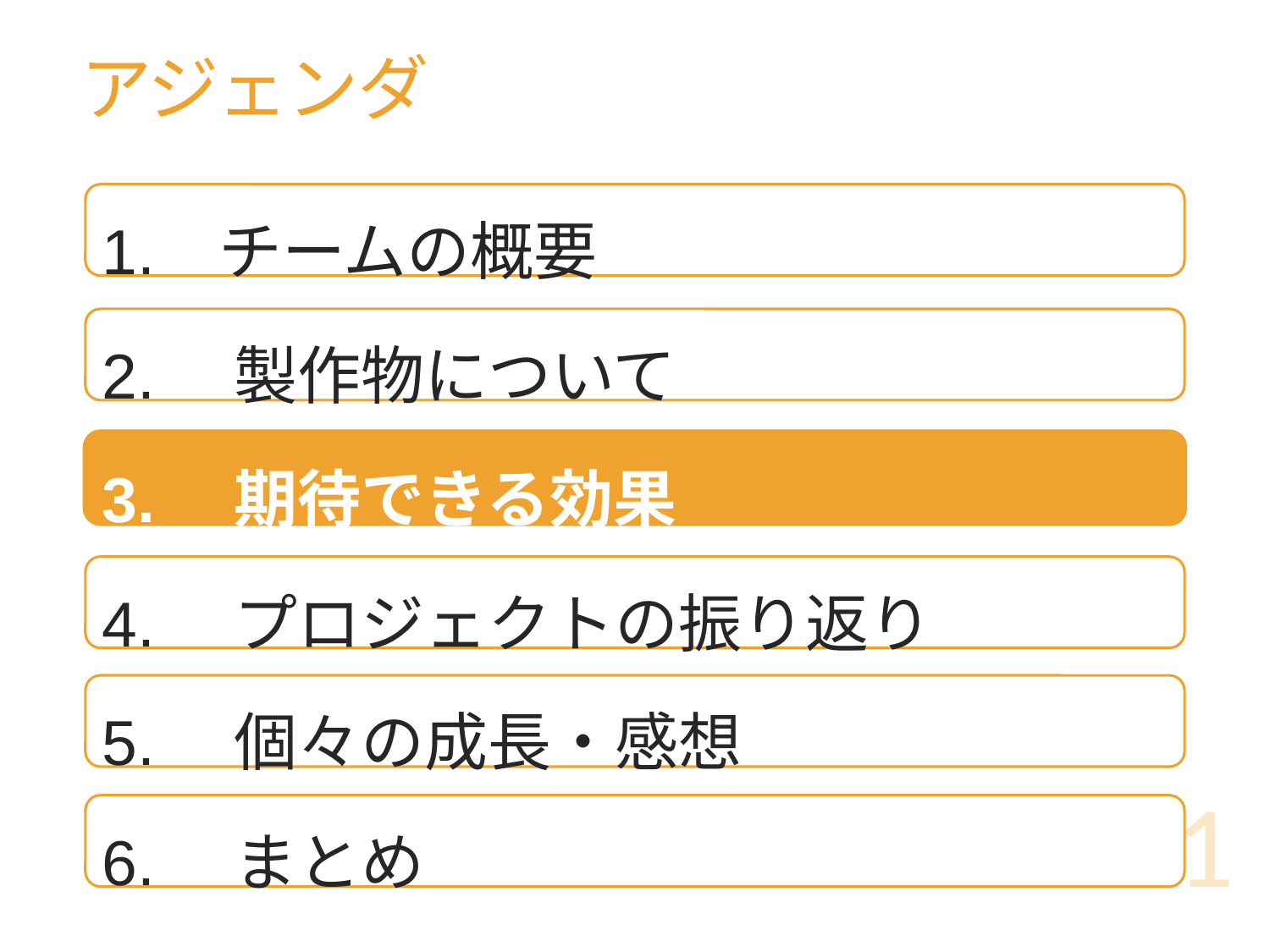

# アジェンダ
　チームの概要
2.　製作物について
3.　期待できる効果
4.　プロジェクトの振り返り
5.　個々の成長・感想
21
6.　まとめ